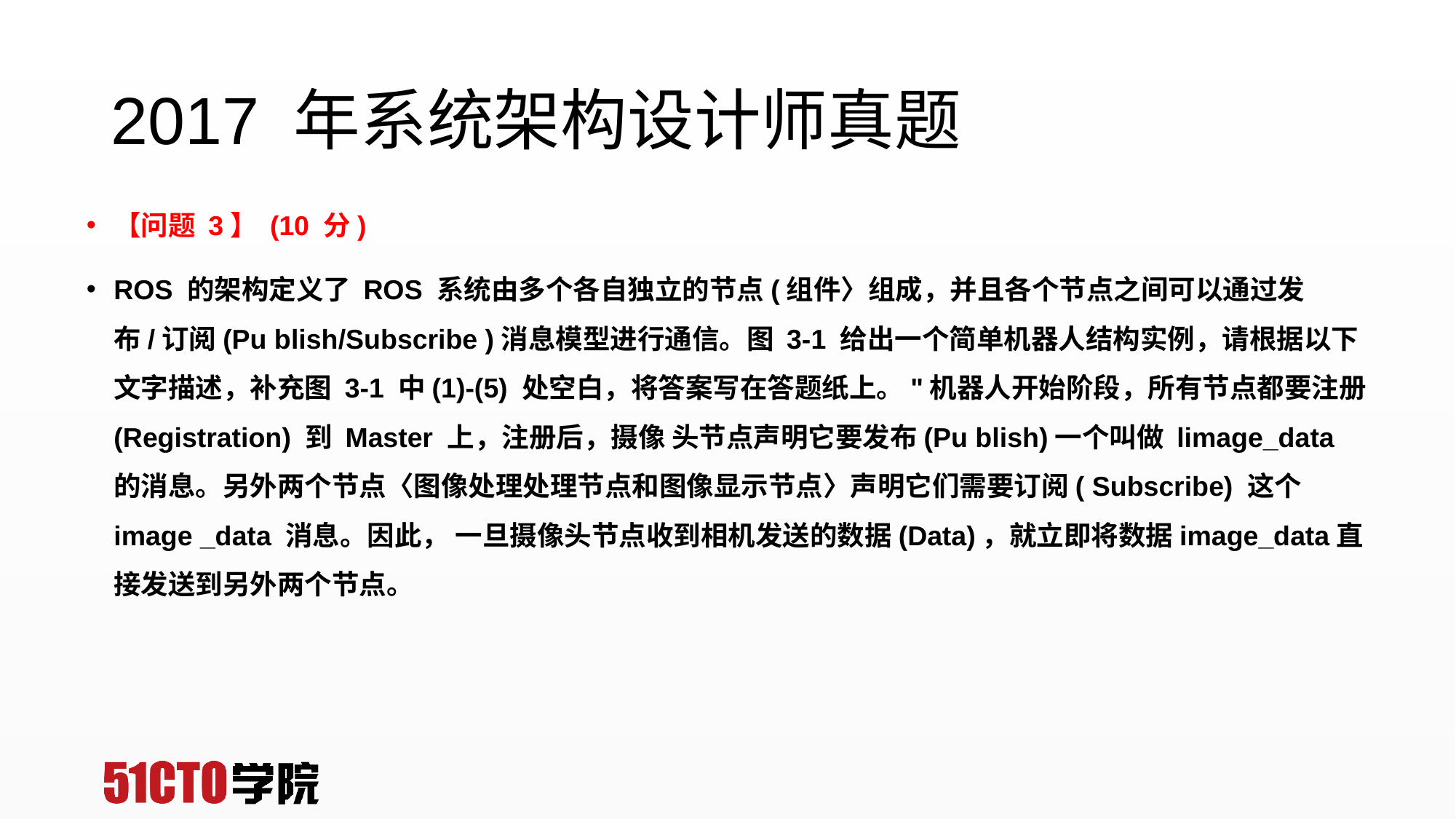

# 2017 年系统架构设计师真题
【问题 3】 (10 分)
ROS 的架构定义了 ROS 系统由多个各自独立的节点(组件〉组成，并且各个节点之间可以通过发布/订阅(Pu blish/Subscribe )消息模型进行通信。图 3-1 给出一个简单机器人结构实例，请根据以下文字描述，补充图 3-1 中(1)-(5) 处空白，将答案写在答题纸上。"机器人开始阶段，所有节点都要注册 (Registration) 到 Master 上，注册后，摄像 头节点声明它要发布(Pu blish)一个叫做 limage_data 的消息。另外两个节点〈图像处理处理节点和图像显示节点〉声明它们需要订阅( Subscribe) 这个 image _data 消息。因此， 一旦摄像头节点收到相机发送的数据(Data)，就立即将数据image_data直接发送到另外两个节点。